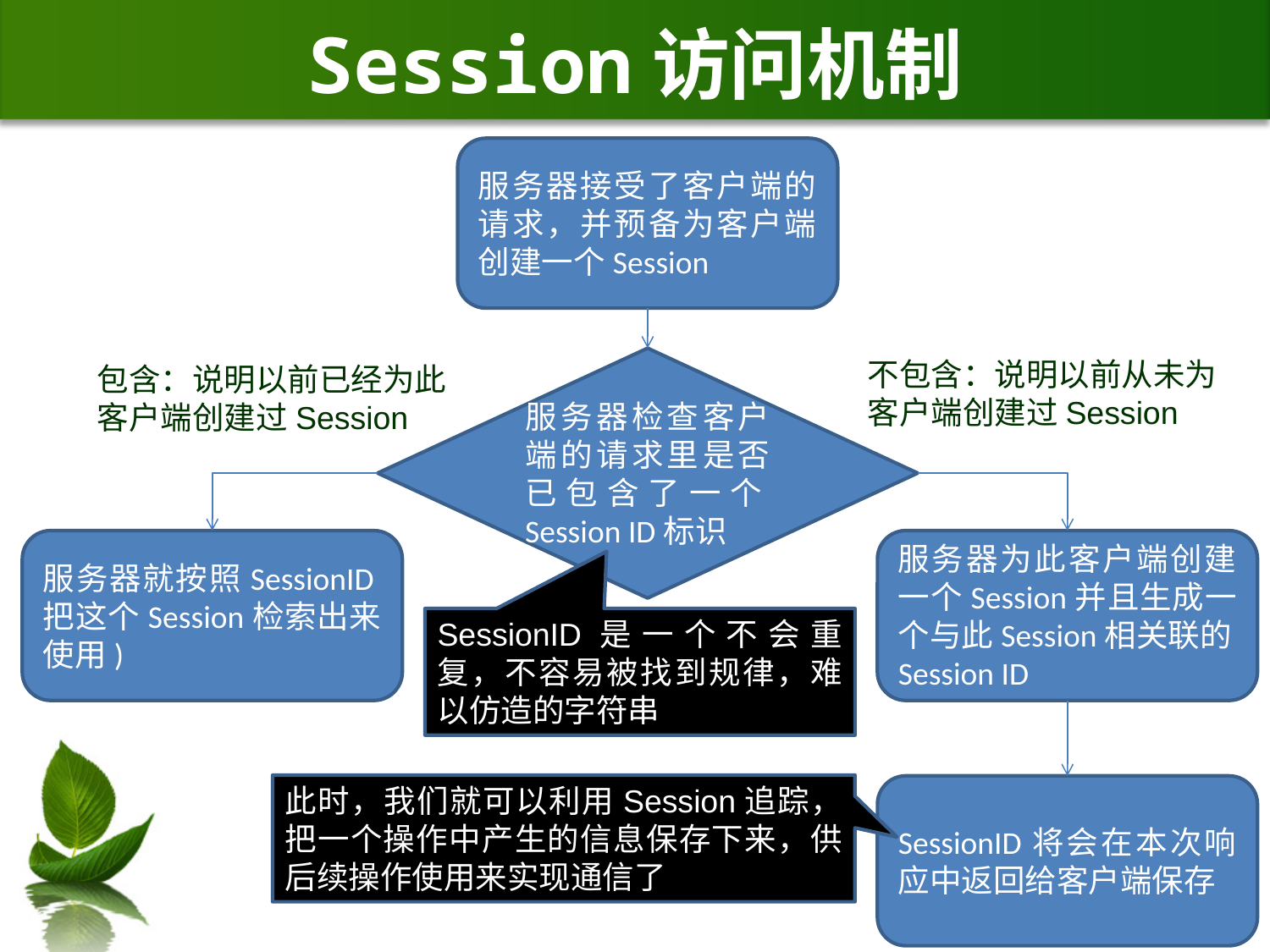

# Session访问机制
服务器接受了客户端的请求，并预备为客户端创建一个Session
服务器检查客户端的请求里是否已包含了一个Session ID标识
不包含：说明以前从未为客户端创建过Session
包含：说明以前已经为此客户端创建过Session
服务器就按照SessionID把这个Session检索出来使用)
服务器为此客户端创建一个Session并且生成一个与此Session相关联的Session ID
SessionID将会在本次响应中返回给客户端保存
SessionID是一个不会重复，不容易被找到规律，难以仿造的字符串
此时，我们就可以利用Session追踪，把一个操作中产生的信息保存下来，供后续操作使用来实现通信了